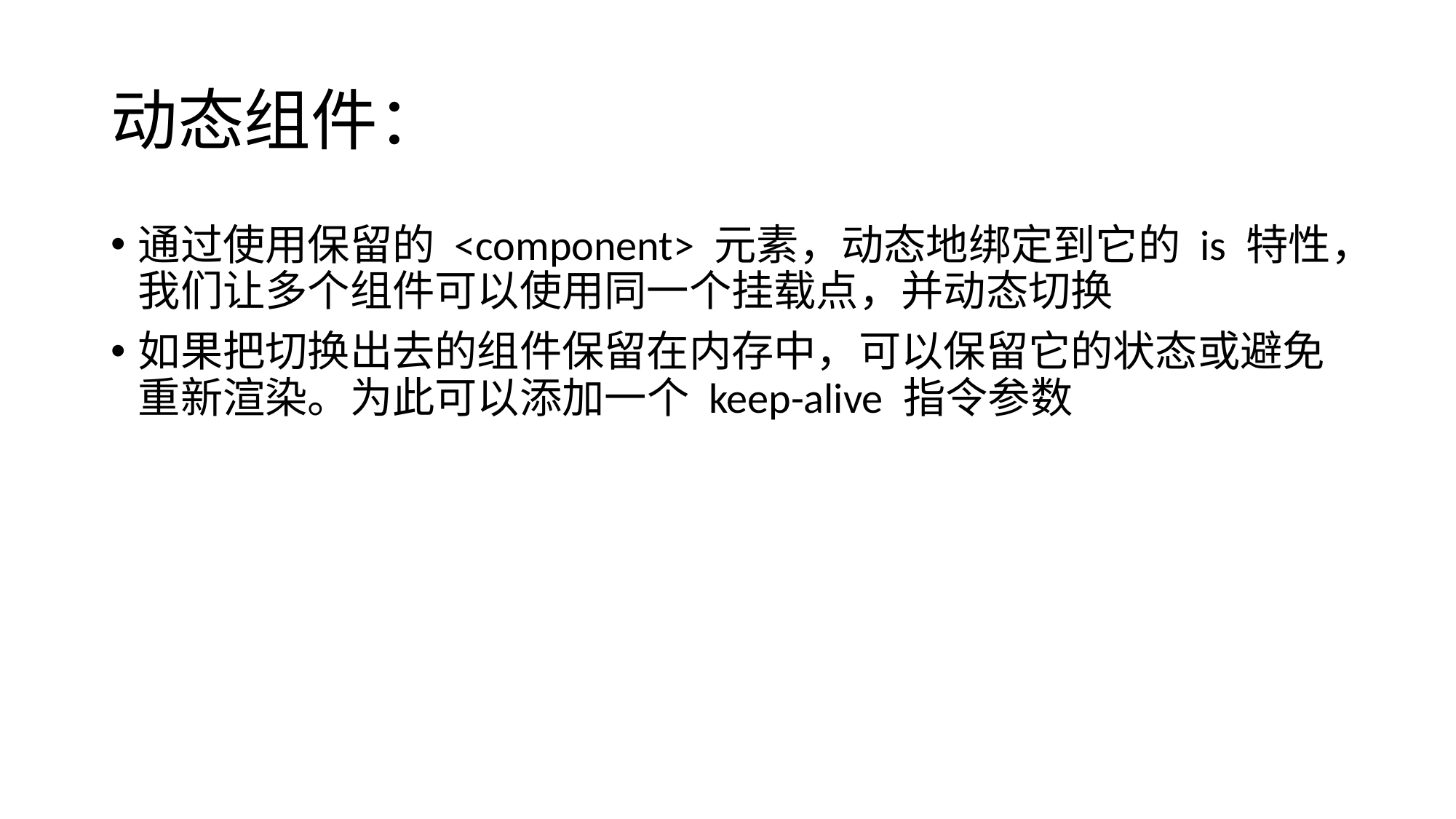

# 动态组件：
通过使用保留的 <component> 元素，动态地绑定到它的 is 特性，我们让多个组件可以使用同一个挂载点，并动态切换
如果把切换出去的组件保留在内存中，可以保留它的状态或避免重新渲染。为此可以添加一个 keep-alive 指令参数